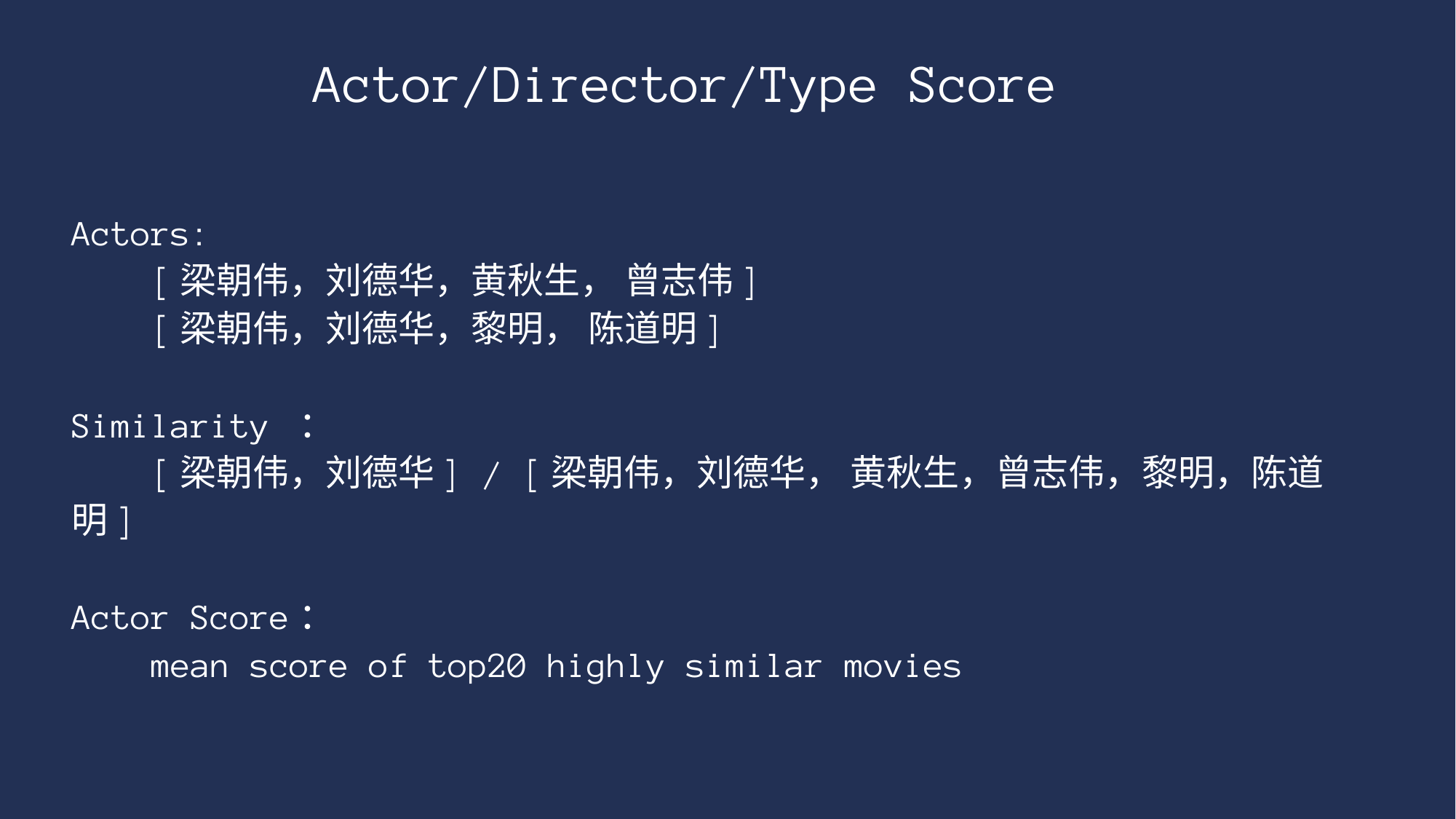

Actor/Director/Type Score
Actors:
    [梁朝伟，刘德华，黄秋生， 曾志伟]
    [梁朝伟，刘德华，黎明， 陈道明]

Similarity ：
    [梁朝伟，刘德华] / [梁朝伟，刘德华， 黄秋生，曾志伟，黎明，陈道明]

Actor Score：
    mean score of top20 highly similar movies